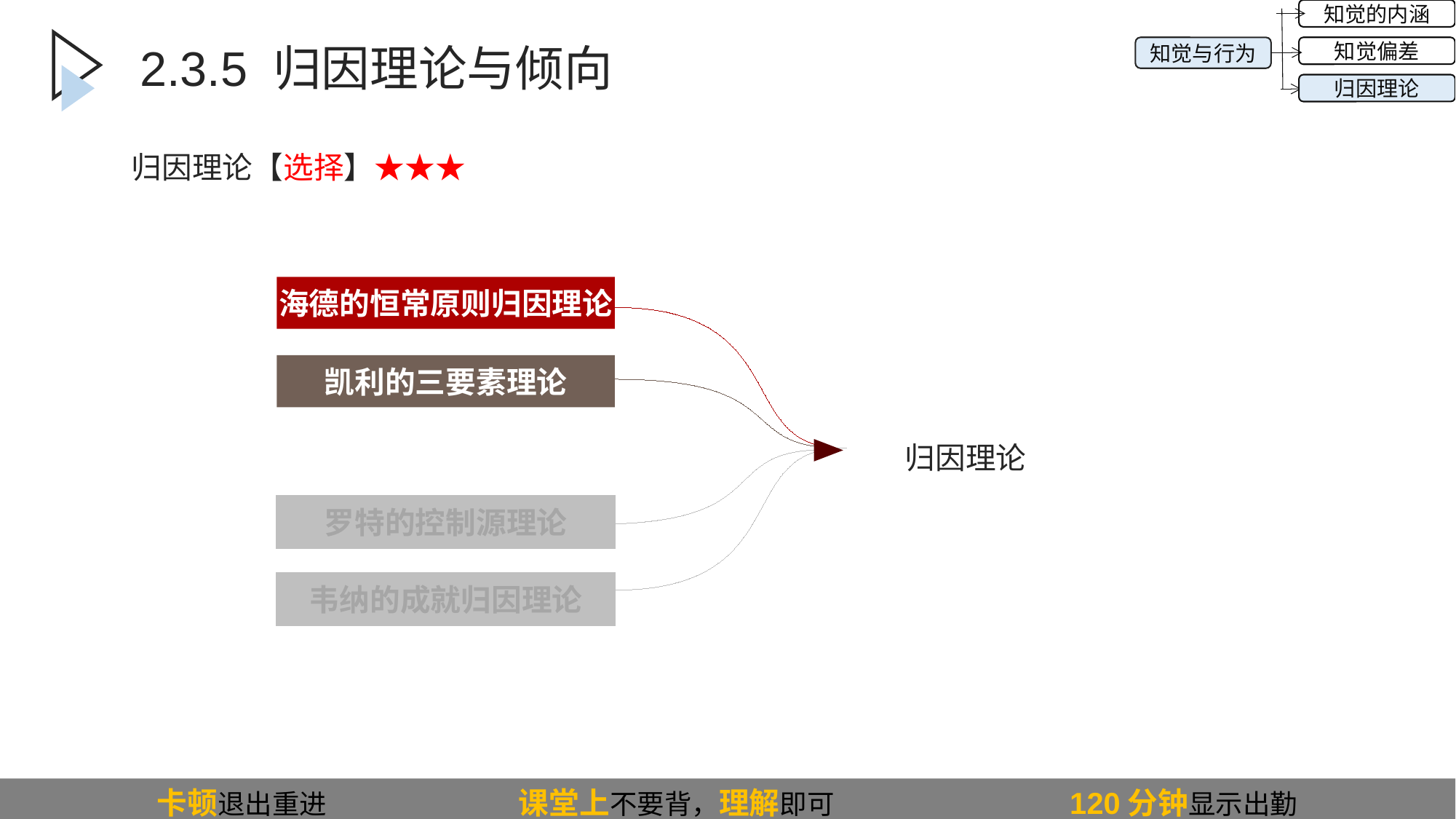

2.3.5五、归因理论与倾向
知觉的内涵
知觉偏差

归因理论
知觉与行为
2.3.5 归因理论与倾向
 归因理论【选择】★★★

海德的恒常原则归因理论

凯利的三要素理论
归因理论

罗特的控制源理论
韦纳的成就归因理论